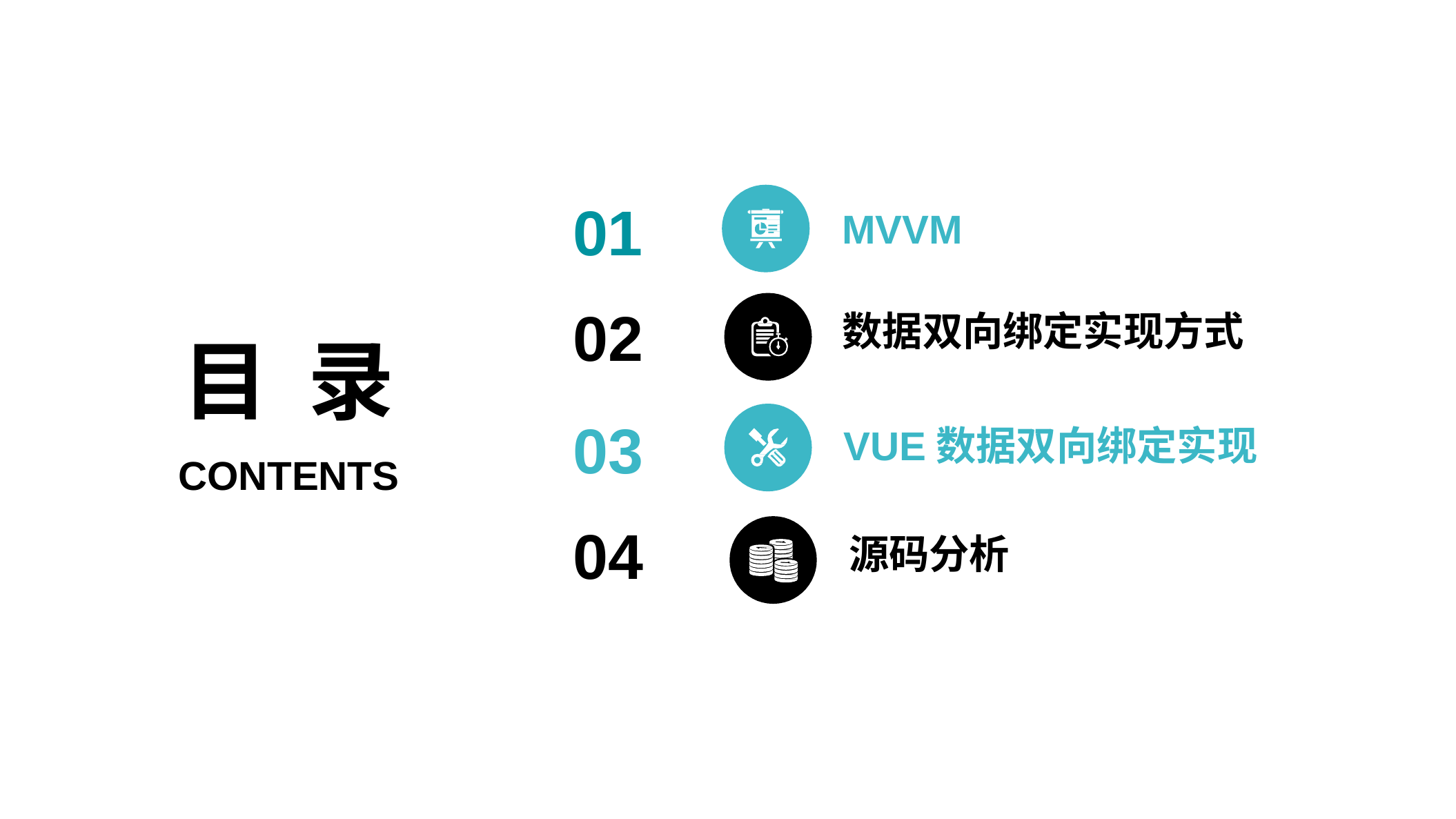

01
02
03
04
MVVM

数据双向绑定实现方式
目  录

VUE数据双向绑定实现
CONTENTS

源码分析